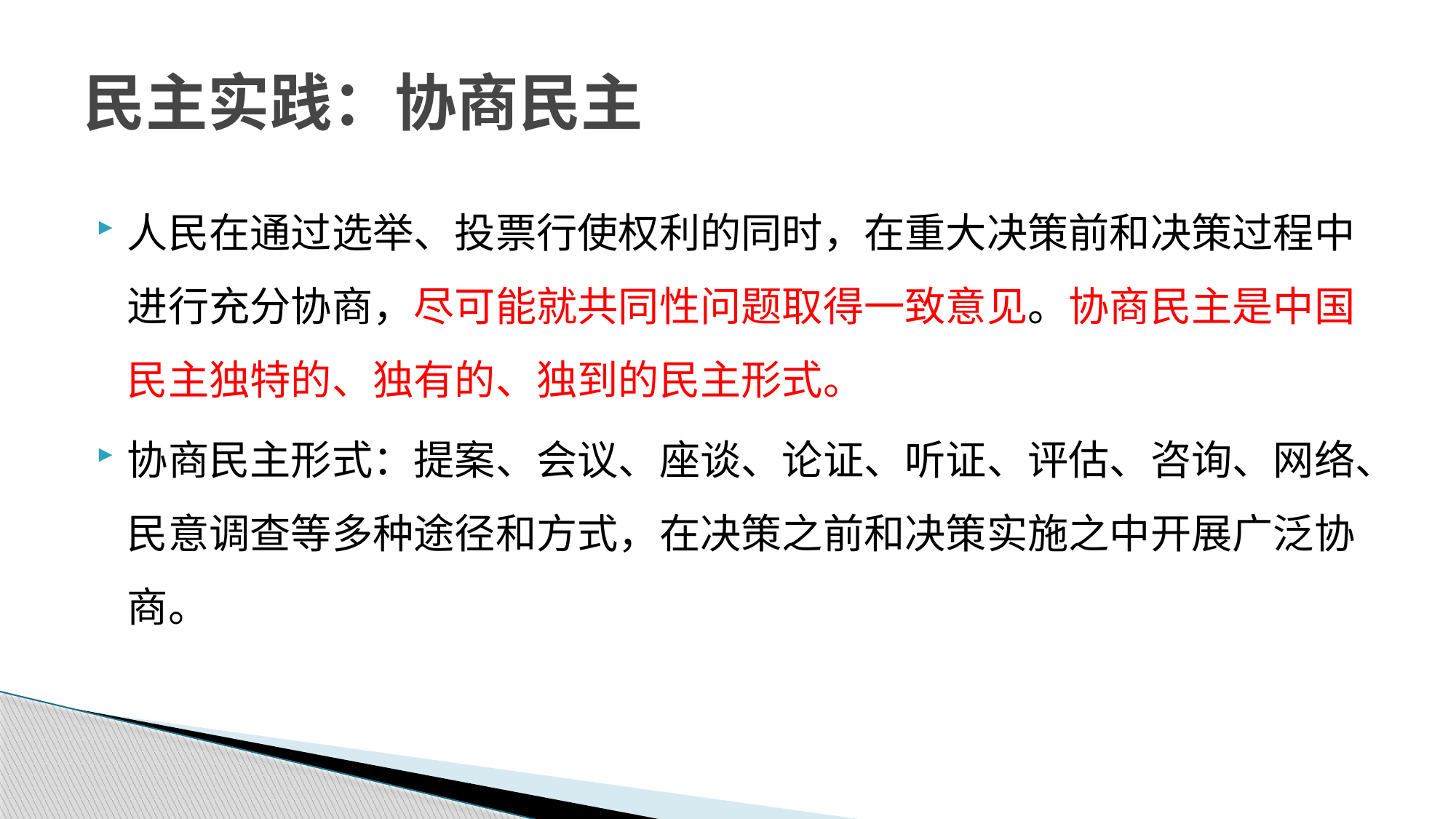

# 民主实践：协商民主
人民在通过选举、投票行使权利的同时，在重大决策前和决策过程中进行充分协商，尽可能就共同性问题取得一致意见。协商民主是中国民主独特的、独有的、独到的民主形式。
协商民主形式：提案、会议、座谈、论证、听证、评估、咨询、网络、民意调查等多种途径和方式，在决策之前和决策实施之中开展广泛协商。